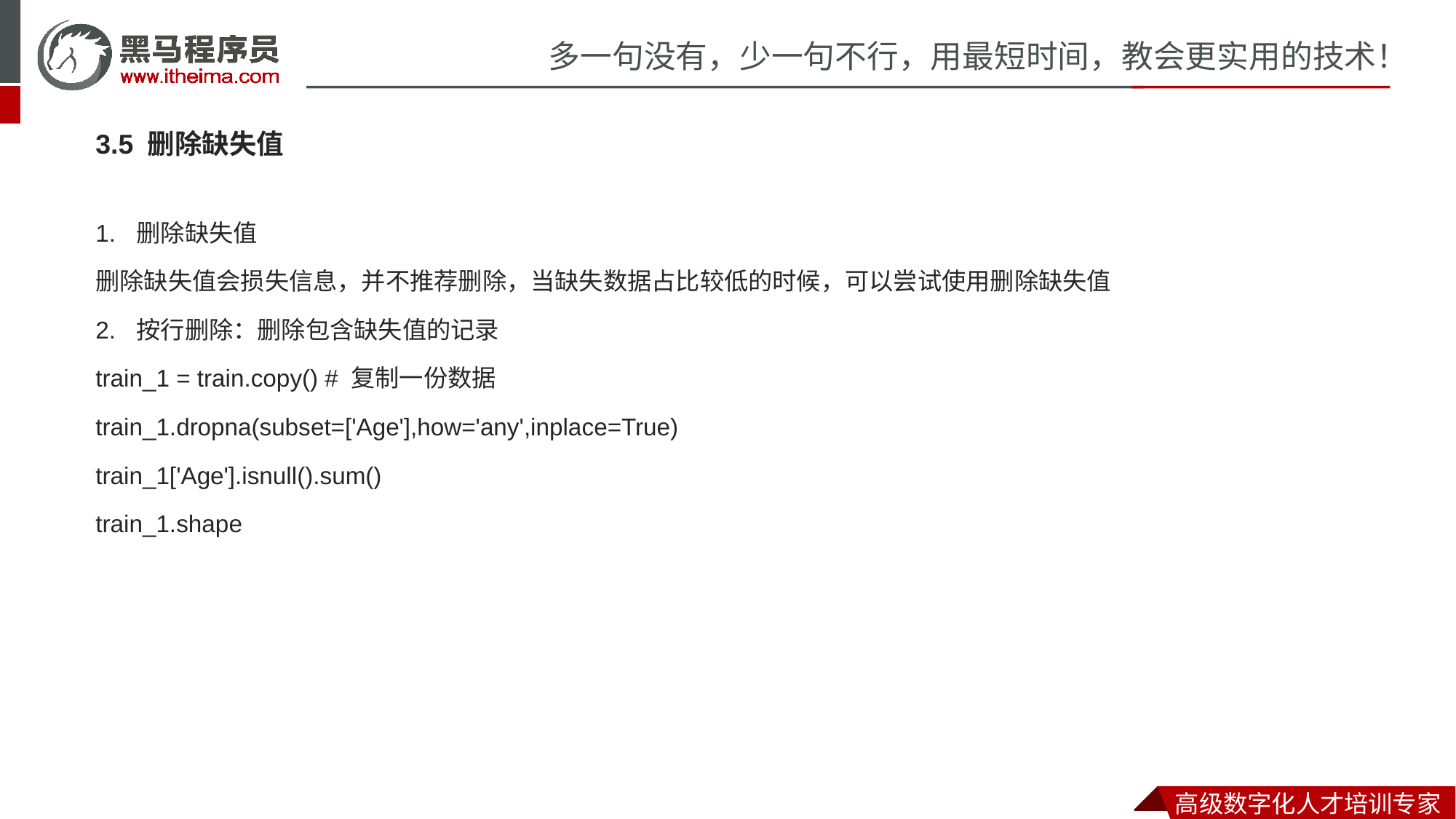

3.5 删除缺失值
删除缺失值
删除缺失值会损失信息，并不推荐删除，当缺失数据占比较低的时候，可以尝试使用删除缺失值
按行删除：删除包含缺失值的记录
train_1 = train.copy() # 复制一份数据
train_1.dropna(subset=['Age'],how='any',inplace=True)
train_1['Age'].isnull().sum()
train_1.shape